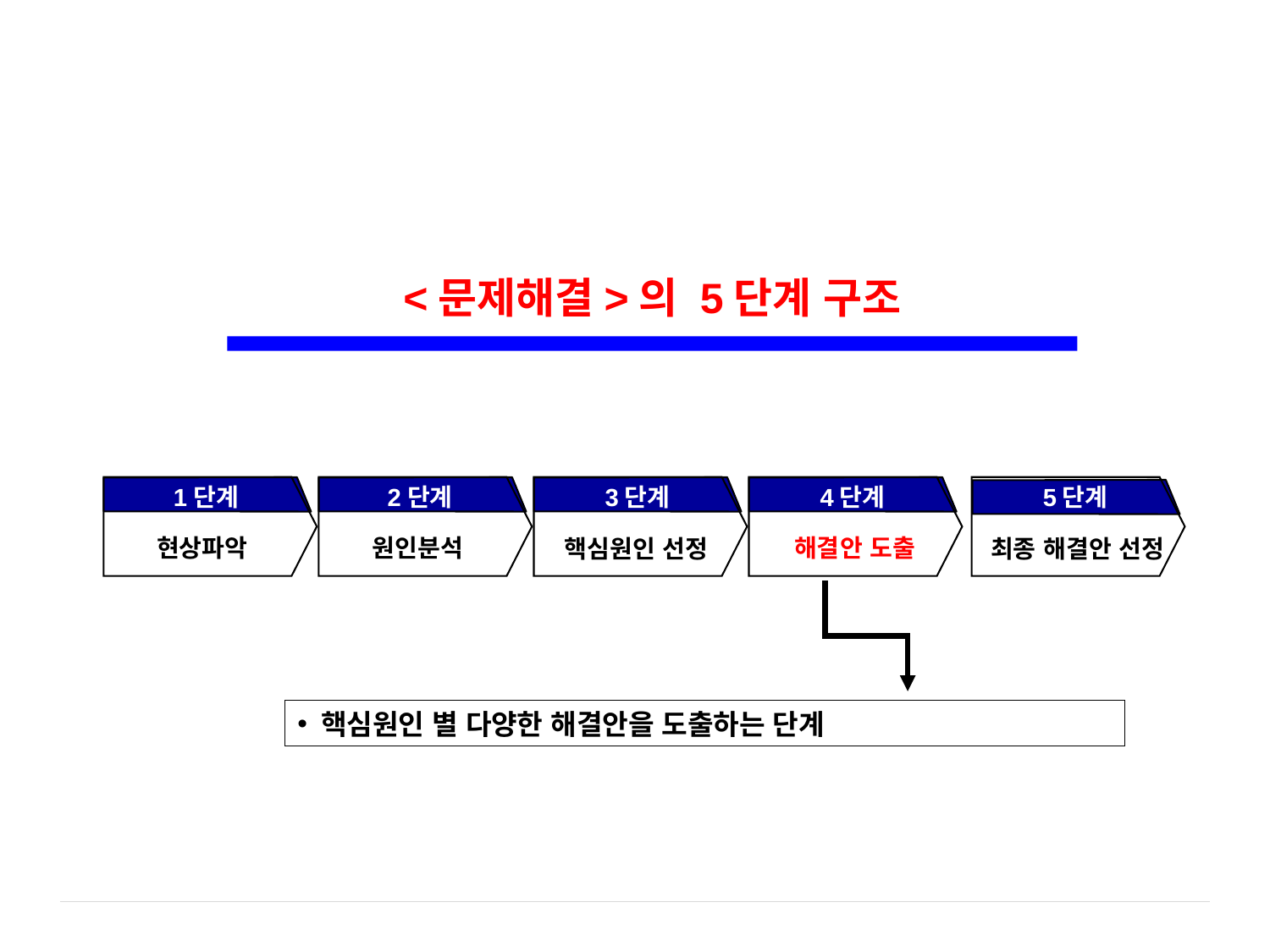

<문제해결>의 5단계 구조

1단계
2단계
3단계
4단계

현상파악
원인분석
해결안 도출
핵심원인 선정
5단계

최종 해결안 선정

핵심원인 별 다양한 해결안을 도출하는 단계